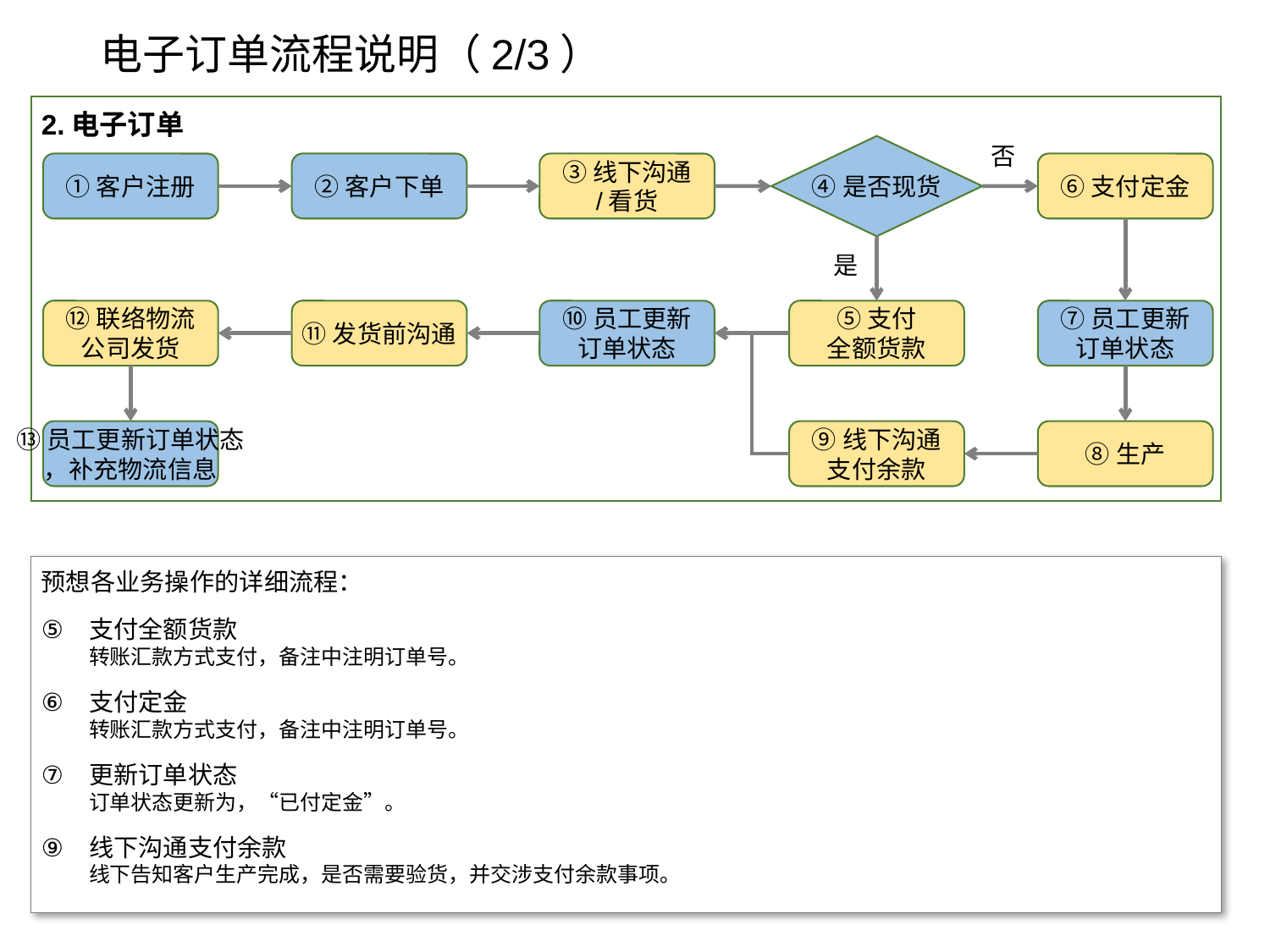

# 电子订单流程说明（2/3）
2.电子订单
否
④是否现货
①客户注册
②客户下单
③线下沟通
/看货
⑥支付定金
是
⑫联络物流
公司发货
⑪发货前沟通
⑩员工更新
订单状态
⑤支付
全额货款
⑦员工更新
订单状态
⑬员工更新订单状态
，补充物流信息
⑨线下沟通
支付余款
⑧生产
预想各业务操作的详细流程：
支付全额货款
转账汇款方式支付，备注中注明订单号。
支付定金
转账汇款方式支付，备注中注明订单号。
更新订单状态
订单状态更新为，“已付定金”。
线下沟通支付余款
线下告知客户生产完成，是否需要验货，并交涉支付余款事项。